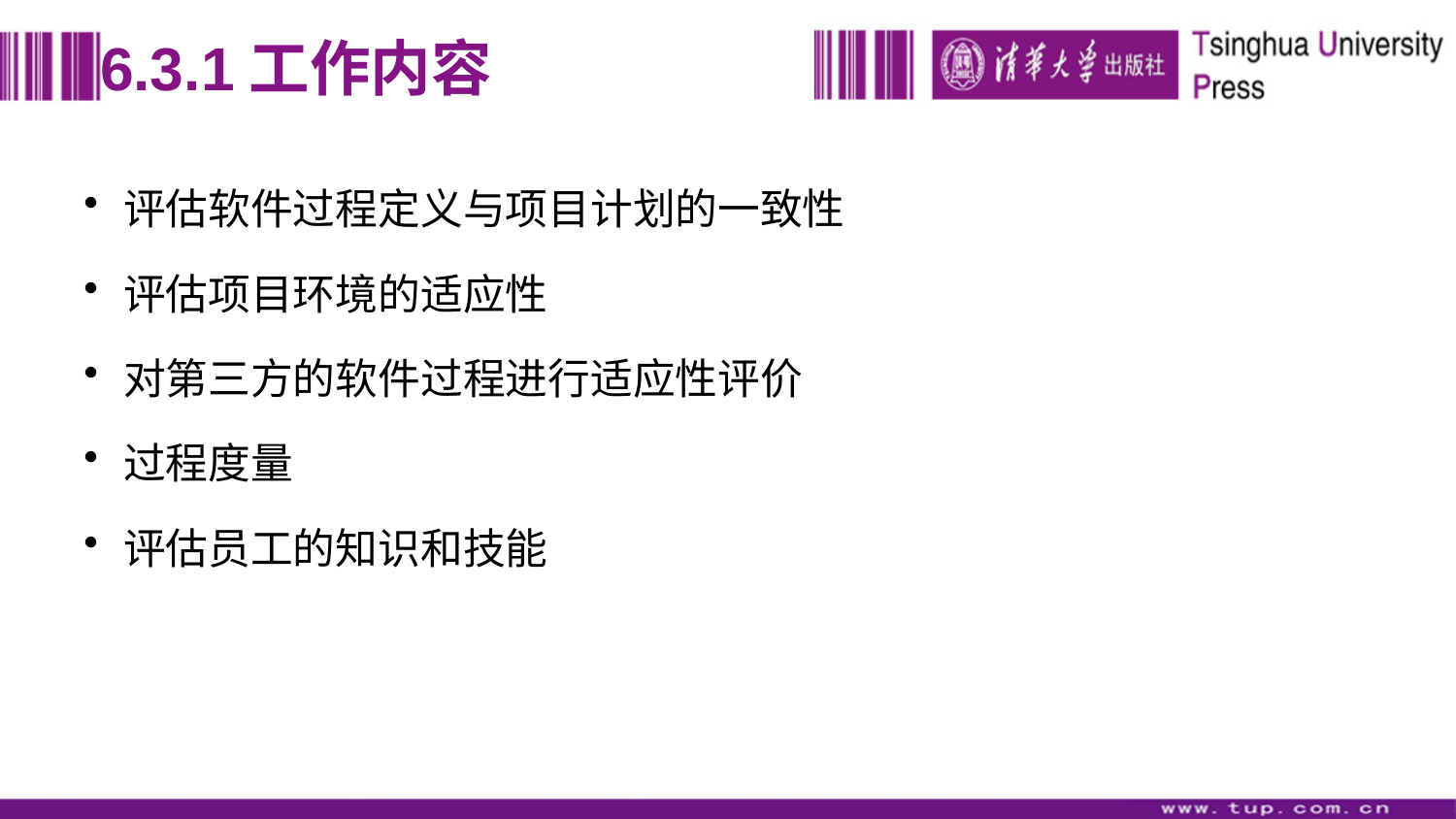

# 6.3.1工作内容
评估软件过程定义与项目计划的一致性
评估项目环境的适应性
对第三方的软件过程进行适应性评价
过程度量
评估员工的知识和技能